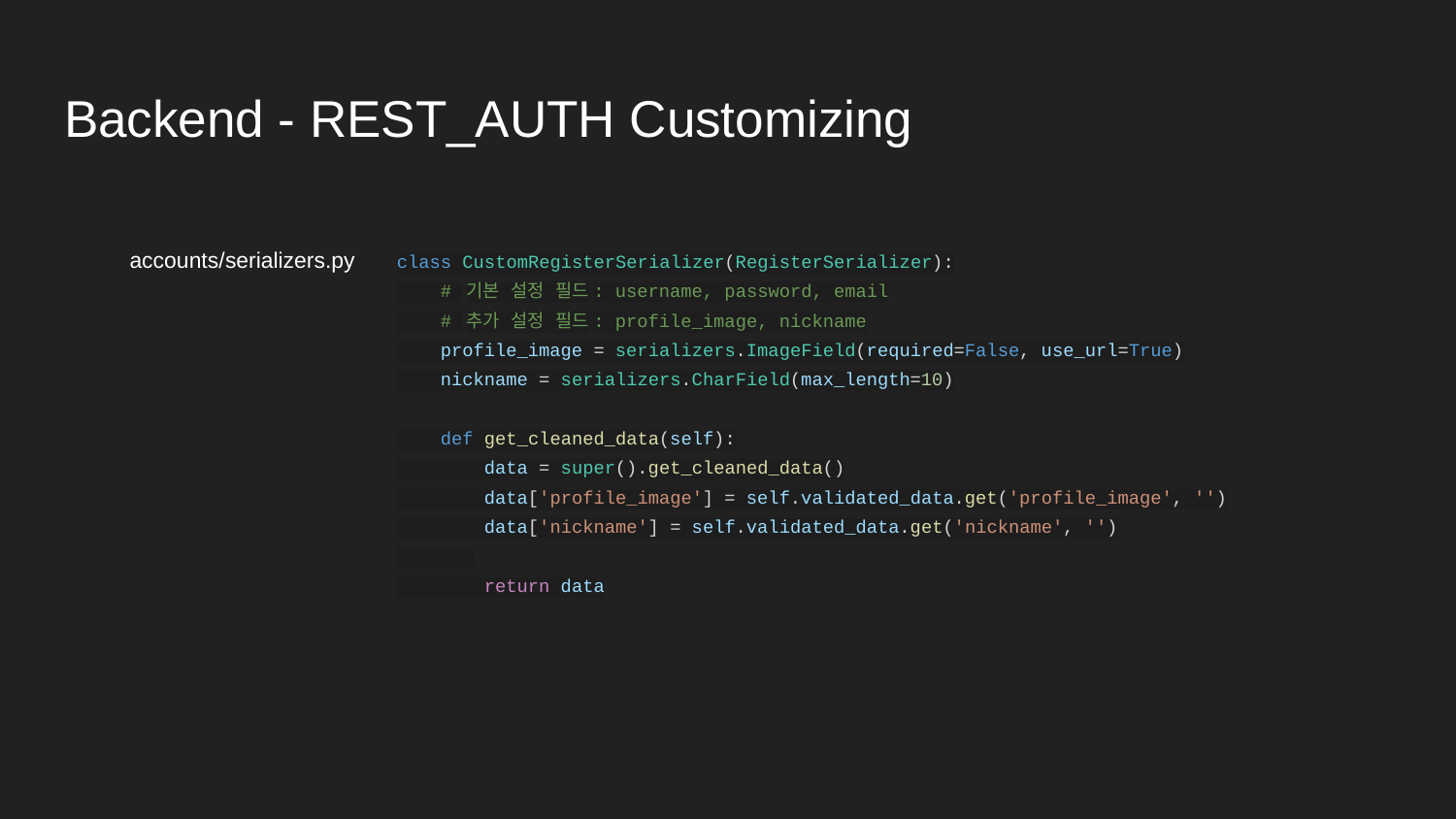

# Backend - REST_AUTH Customizing
class CustomRegisterSerializer(RegisterSerializer):
    # 기본 설정 필드: username, password, email
    # 추가 설정 필드: profile_image, nickname
    profile_image = serializers.ImageField(required=False, use_url=True)
    nickname = serializers.CharField(max_length=10)

    def get_cleaned_data(self):
        data = super().get_cleaned_data()
        data['profile_image'] = self.validated_data.get('profile_image', '')
        data['nickname'] = self.validated_data.get('nickname', '')

        return data

accounts/serializers.py